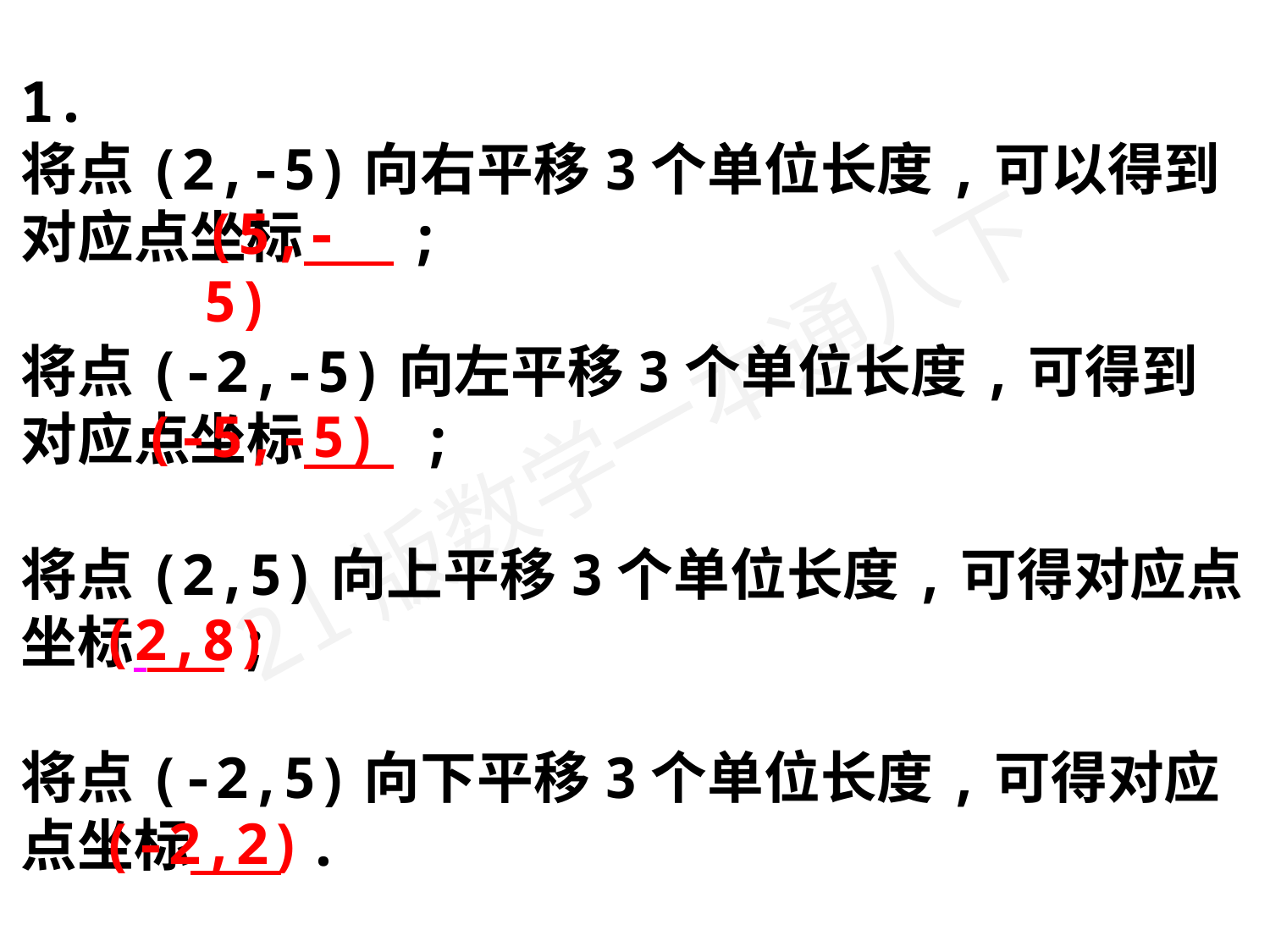

1.
将点(2,-5)向右平移3个单位长度,可以得到对应点坐标       ;

将点(-2,-5)向左平移3个单位长度,可得到对应点坐标        ;

将点(2,5)向上平移3个单位长度,可得对应点坐标       ;

将点(-2,5)向下平移3个单位长度,可得对应点坐标        .
(5,-5)
(-5,-5)
(2,8)
(-2,2)